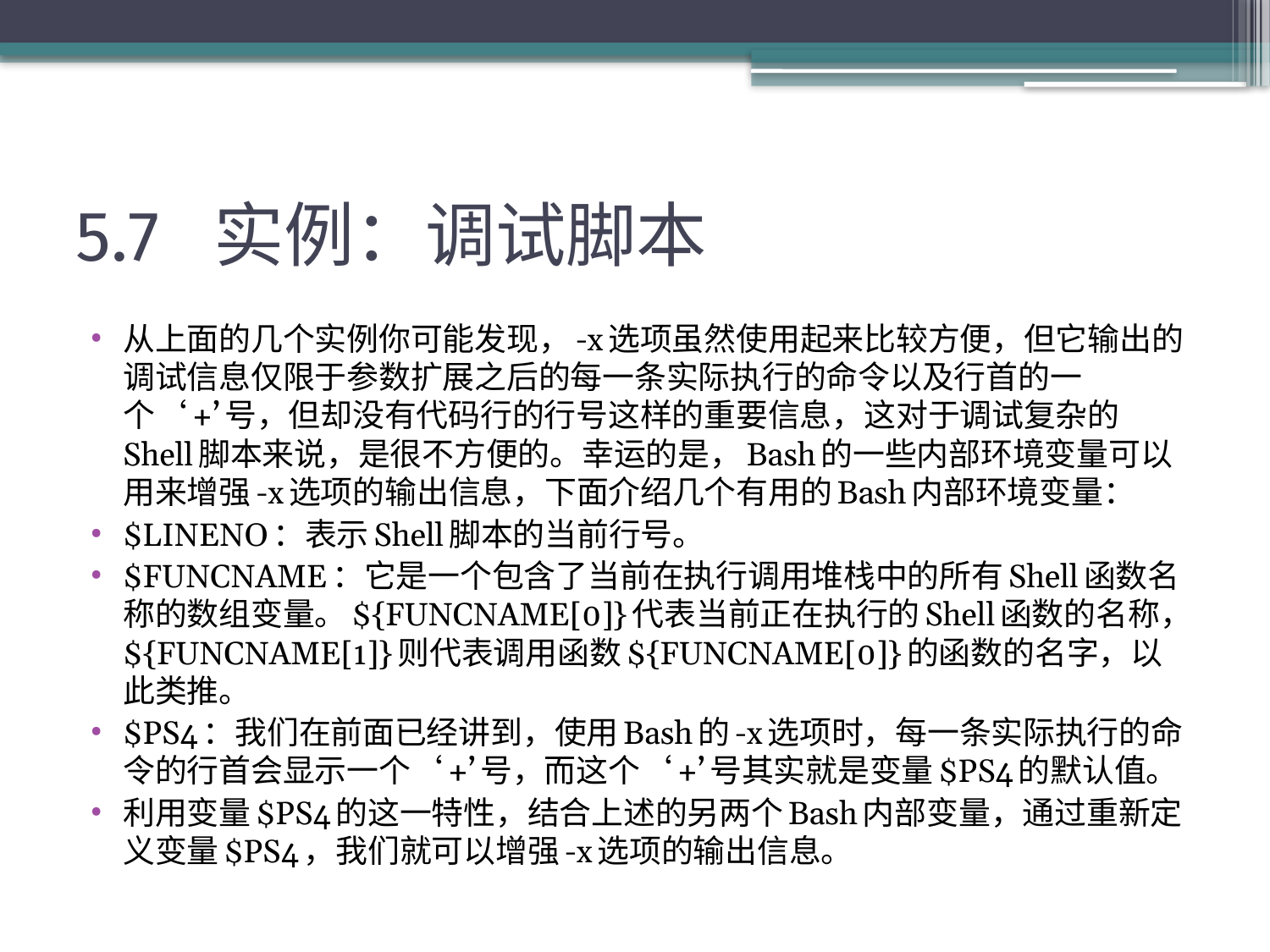

# 5.7  实例：调试脚本
从上面的几个实例你可能发现，-x选项虽然使用起来比较方便，但它输出的调试信息仅限于参数扩展之后的每一条实际执行的命令以及行首的一个‘+’号，但却没有代码行的行号这样的重要信息，这对于调试复杂的Shell脚本来说，是很不方便的。幸运的是，Bash的一些内部环境变量可以用来增强-x选项的输出信息，下面介绍几个有用的Bash内部环境变量：
$LINENO：表示Shell脚本的当前行号。
$FUNCNAME：它是一个包含了当前在执行调用堆栈中的所有Shell函数名称的数组变量。${FUNCNAME[0]}代表当前正在执行的Shell函数的名称，${FUNCNAME[1]}则代表调用函数${FUNCNAME[0]}的函数的名字，以此类推。
$PS4：我们在前面已经讲到，使用Bash的-x选项时，每一条实际执行的命令的行首会显示一个‘+’号，而这个‘+’号其实就是变量$PS4的默认值。
利用变量$PS4的这一特性，结合上述的另两个Bash内部变量，通过重新定义变量$PS4，我们就可以增强-x选项的输出信息。